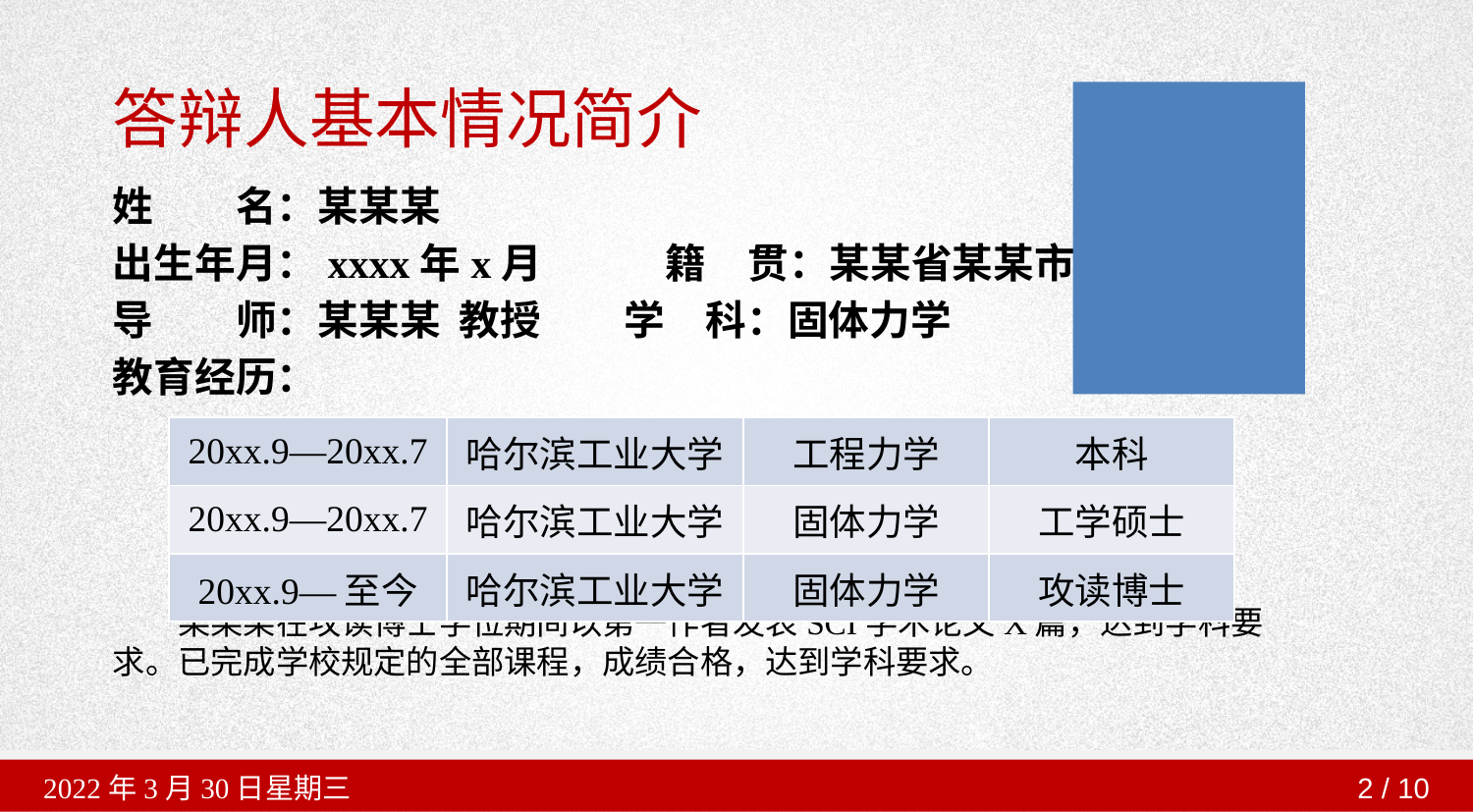

# 答辩人基本情况简介

姓　　名：某某某
出生年月：xxxx年x月　　　籍　贯：某某省某某市
导　　师：某某某  教授　　学　科：固体力学
教育经历：

　　某某某在攻读博士学位期间以第一作者发表SCI学术论文X篇，达到学科要求。已完成学校规定的全部课程，成绩合格，达到学科要求。

| 20xx.9—20xx.7 | 哈尔滨工业大学 | 工程力学 | 本科 |
| --- | --- | --- | --- |
| 20xx.9—20xx.7 | 哈尔滨工业大学 | 固体力学 | 工学硕士 |
| 20xx.9—至今 | 哈尔滨工业大学 | 固体力学 | 攻读博士 |
2022年3月30日星期三
2 / 10